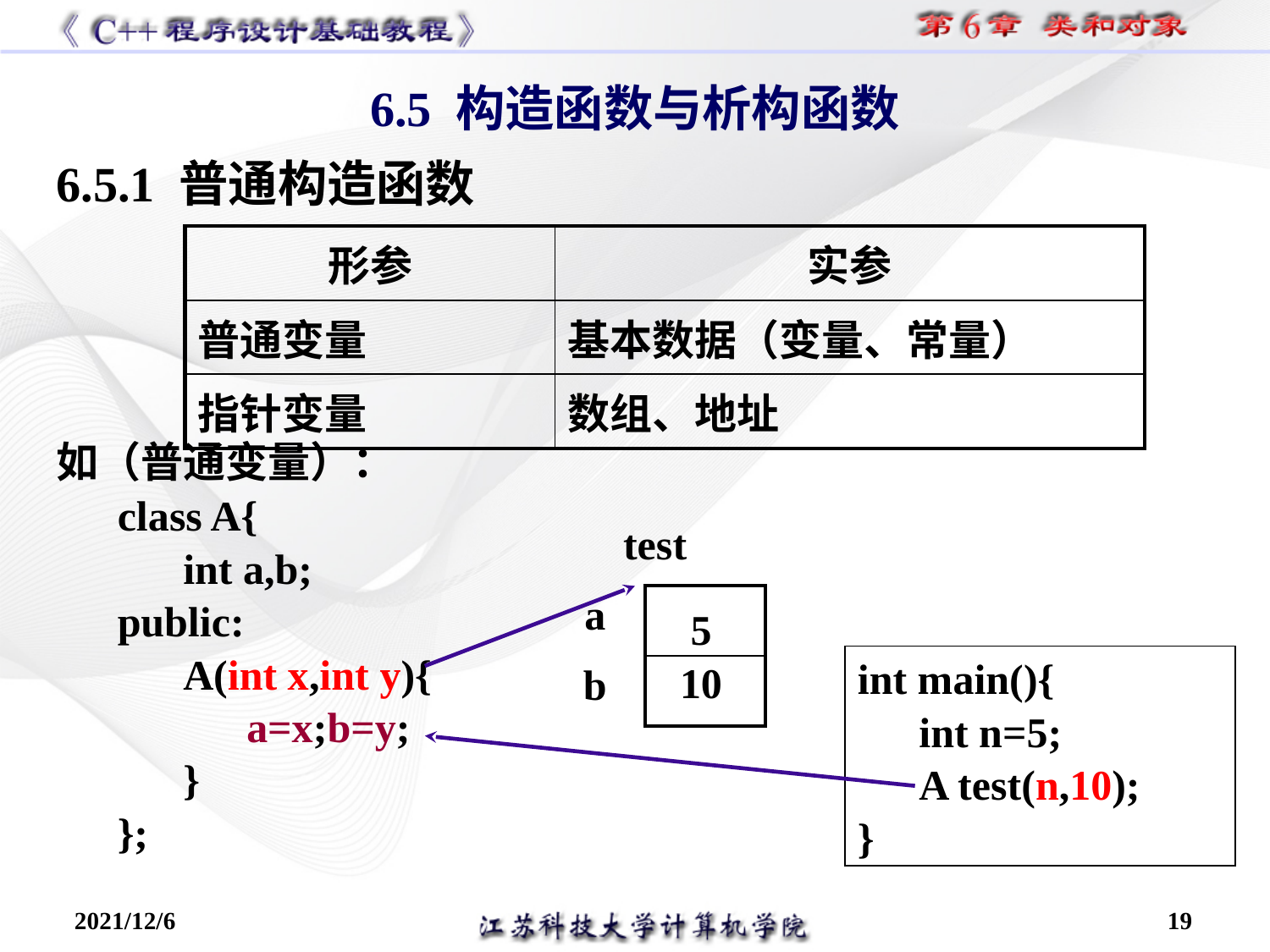

6.5 构造函数与析构函数
6.5.1 普通构造函数

如（普通变量）：
class A{
int a,b;
public:
A(int x,int y){
a=x;b=y;
}
};
| 形参 | 实参 |
| --- | --- |
| 普通变量 | 基本数据（变量、常量） |
| 指针变量 | 数组、地址 |
| test |  |
| --- | --- |
| a |  |
| b |  |

5
10
int main(){
int n=5;
A test(n,10);
}